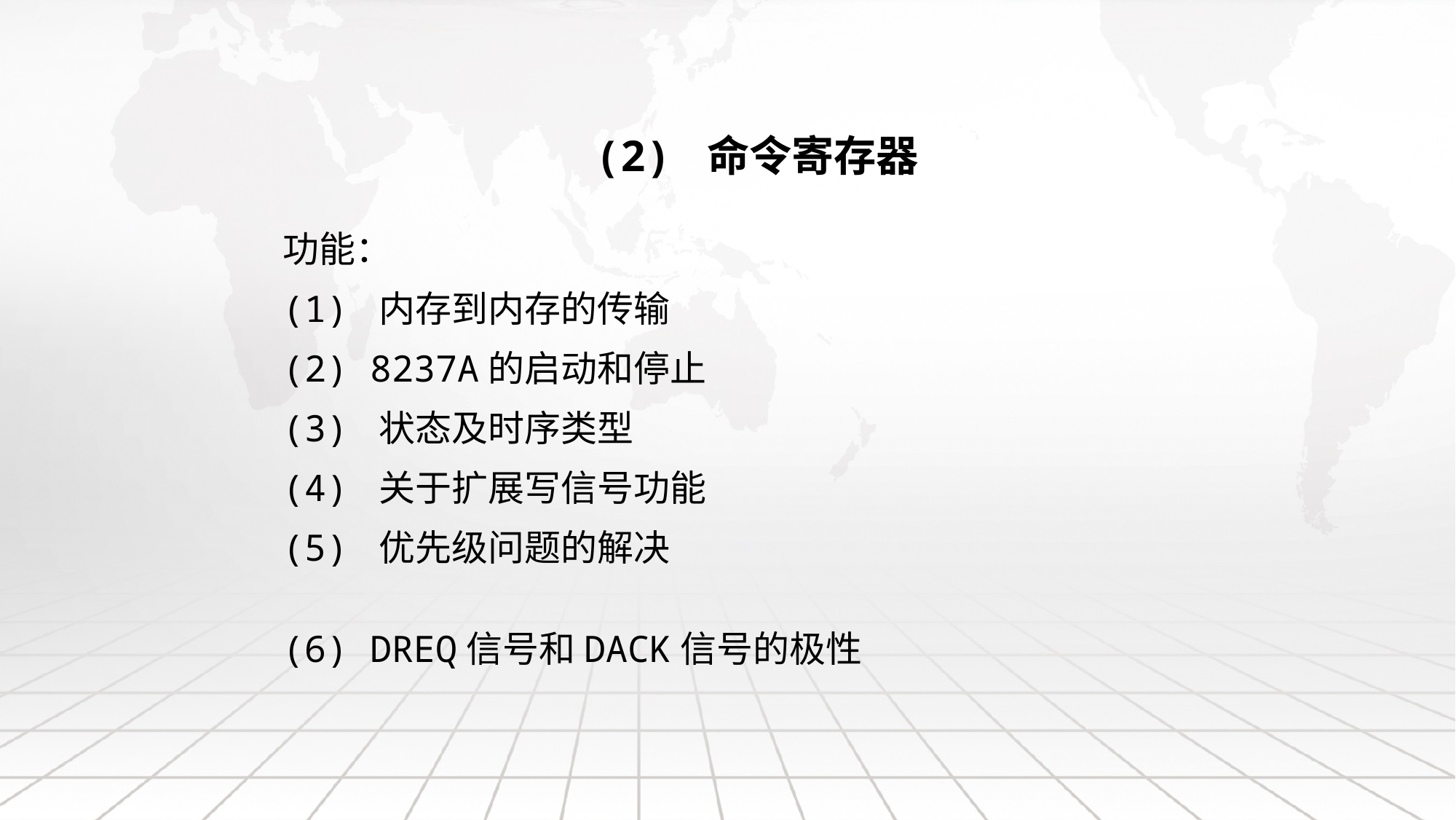

#
(2) 命令寄存器
功能：
(1) 内存到内存的传输
(2) 8237A的启动和停止
(3) 状态及时序类型
(4) 关于扩展写信号功能
(5) 优先级问题的解决
(6) DREQ信号和DACK信号的极性